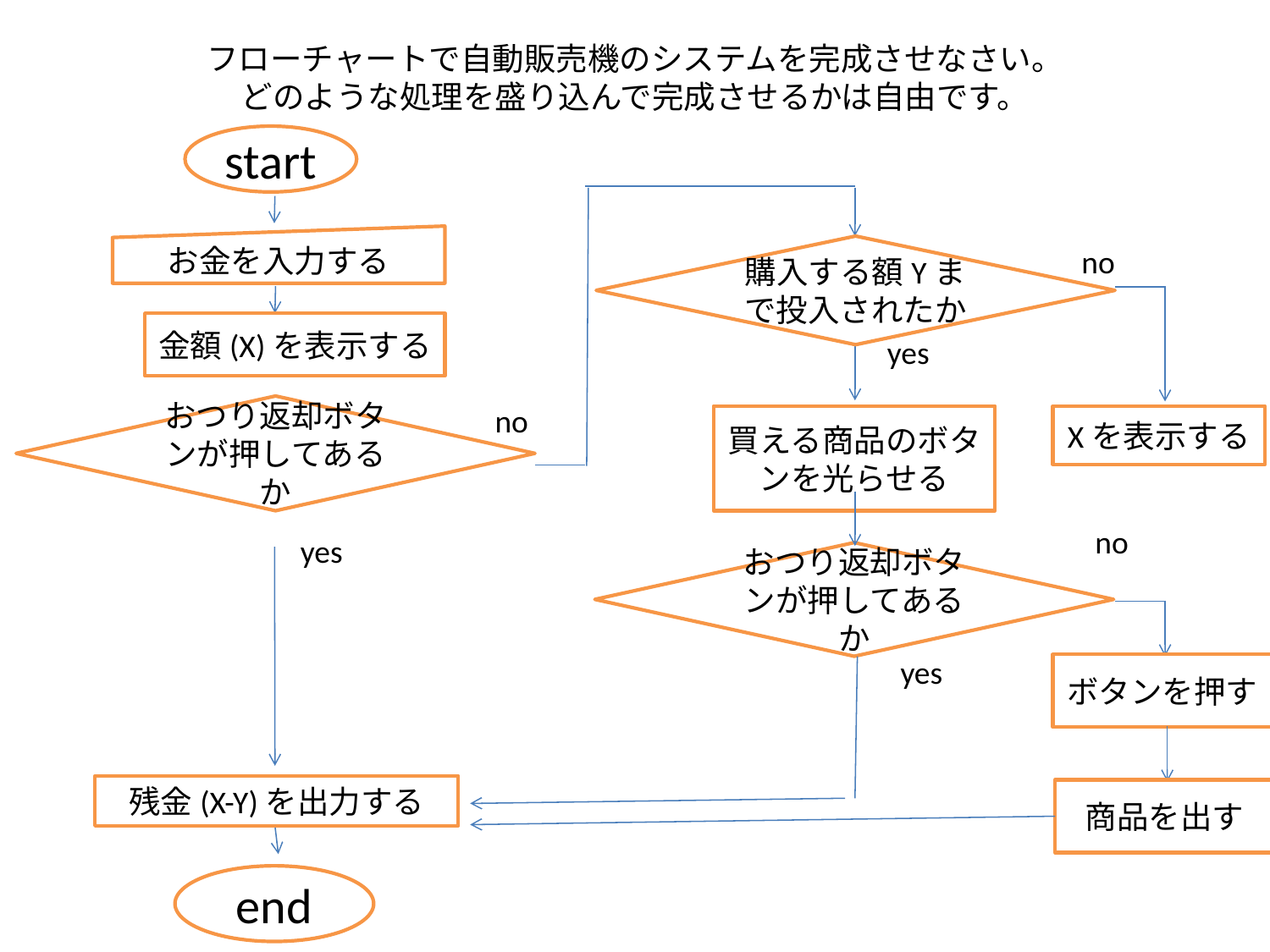

# フローチャートで自動販売機のシステムを完成させなさい。 どのような処理を盛り込んで完成させるかは自由です。
start
お金を入力する
no
購入する額Yまで投入されたか
金額(X)を表示する
yes
no
おつり返却ボタンが押してあるか
買える商品のボタンを光らせる
Xを表示する
no
yes
おつり返却ボタンが押してあるか
yes
ボタンを押す
残金(X-Y)を出力する
商品を出す
end